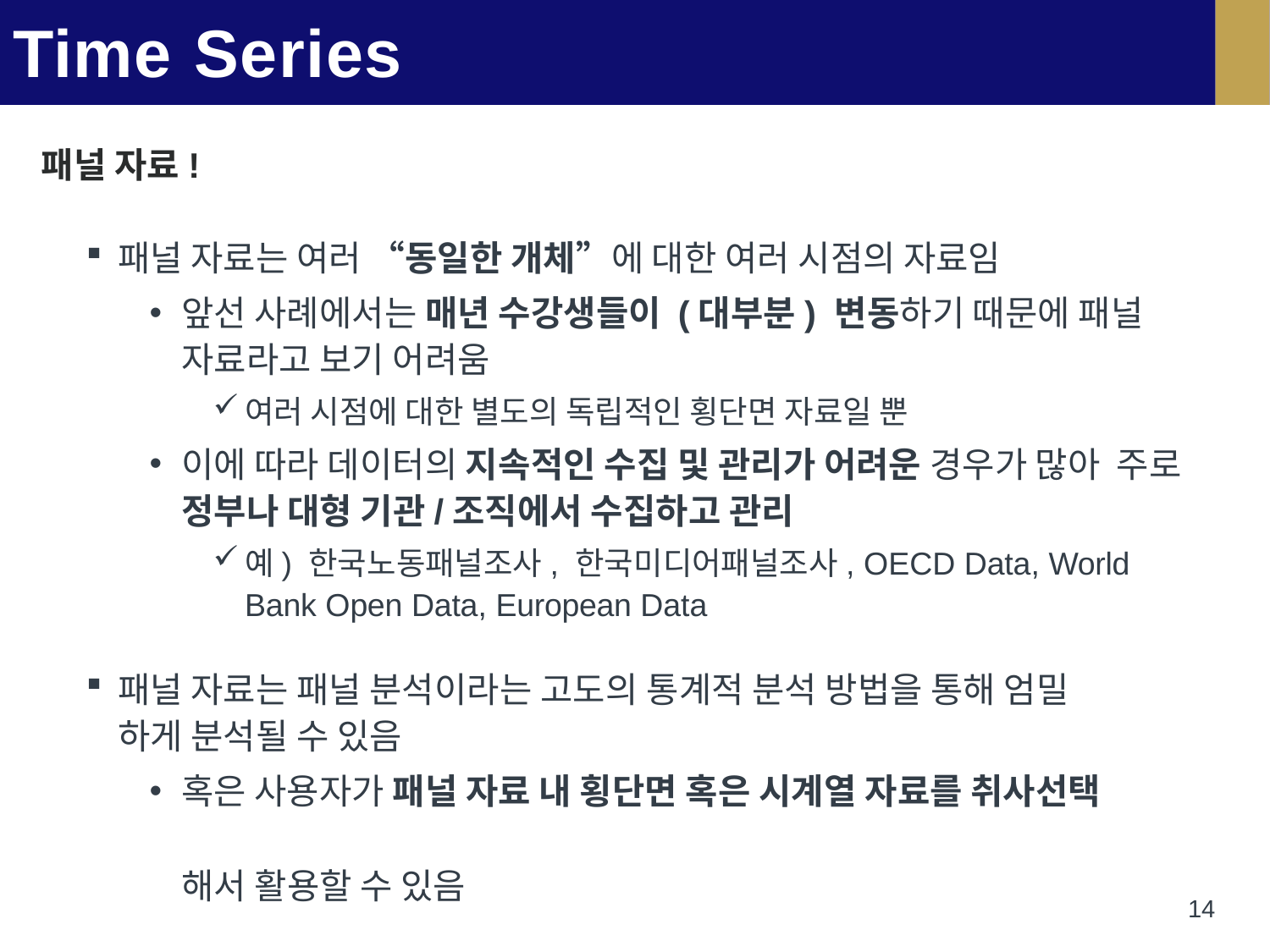

# Time Series Analysis
패널 자료!

패널 자료는 여러 “동일한 개체”에 대한 여러 시점의 자료임
앞선 사례에서는 매년 수강생들이 (대부분) 변동하기 때문에 패널  자료라고 보기 어려움
여러 시점에 대한 별도의 독립적인 횡단면 자료일 뿐
이에 따라 데이터의 지속적인 수집 및 관리가 어려운 경우가 많아  주로 정부나 대형 기관/조직에서 수집하고 관리
예) 한국노동패널조사, 한국미디어패널조사, OECD Data, World  Bank Open Data, European Data

패널 자료는 패널 분석이라는 고도의 통계적 분석 방법을 통해 엄밀
하게 분석될 수 있음
혹은 사용자가 패널 자료 내 횡단면 혹은 시계열 자료를 취사선택
해서 활용할 수 있음
14